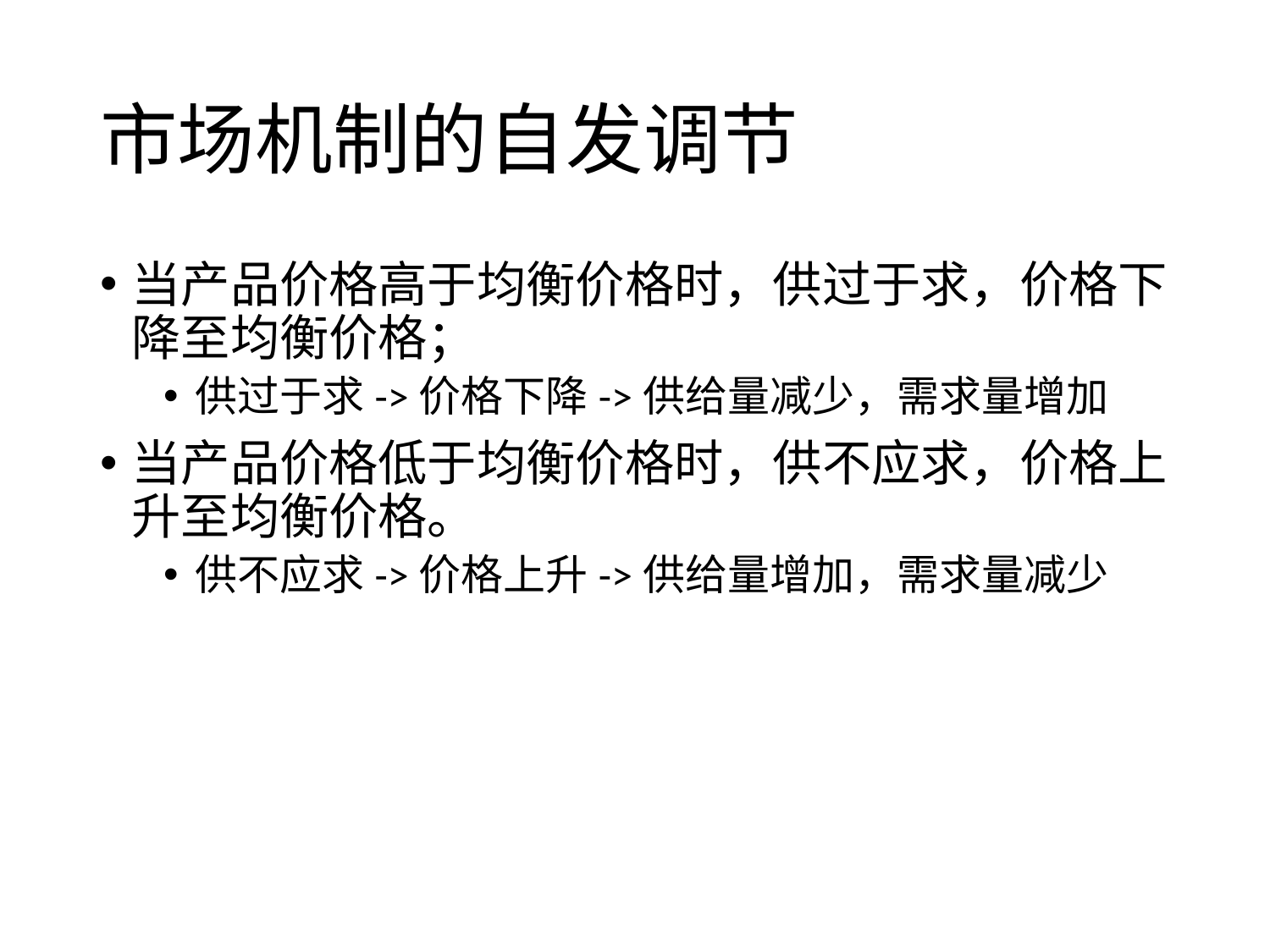

# 市场机制的自发调节
当产品价格高于均衡价格时，供过于求，价格下降至均衡价格；
供过于求->价格下降->供给量减少，需求量增加
当产品价格低于均衡价格时，供不应求，价格上升至均衡价格。
供不应求->价格上升->供给量增加，需求量减少